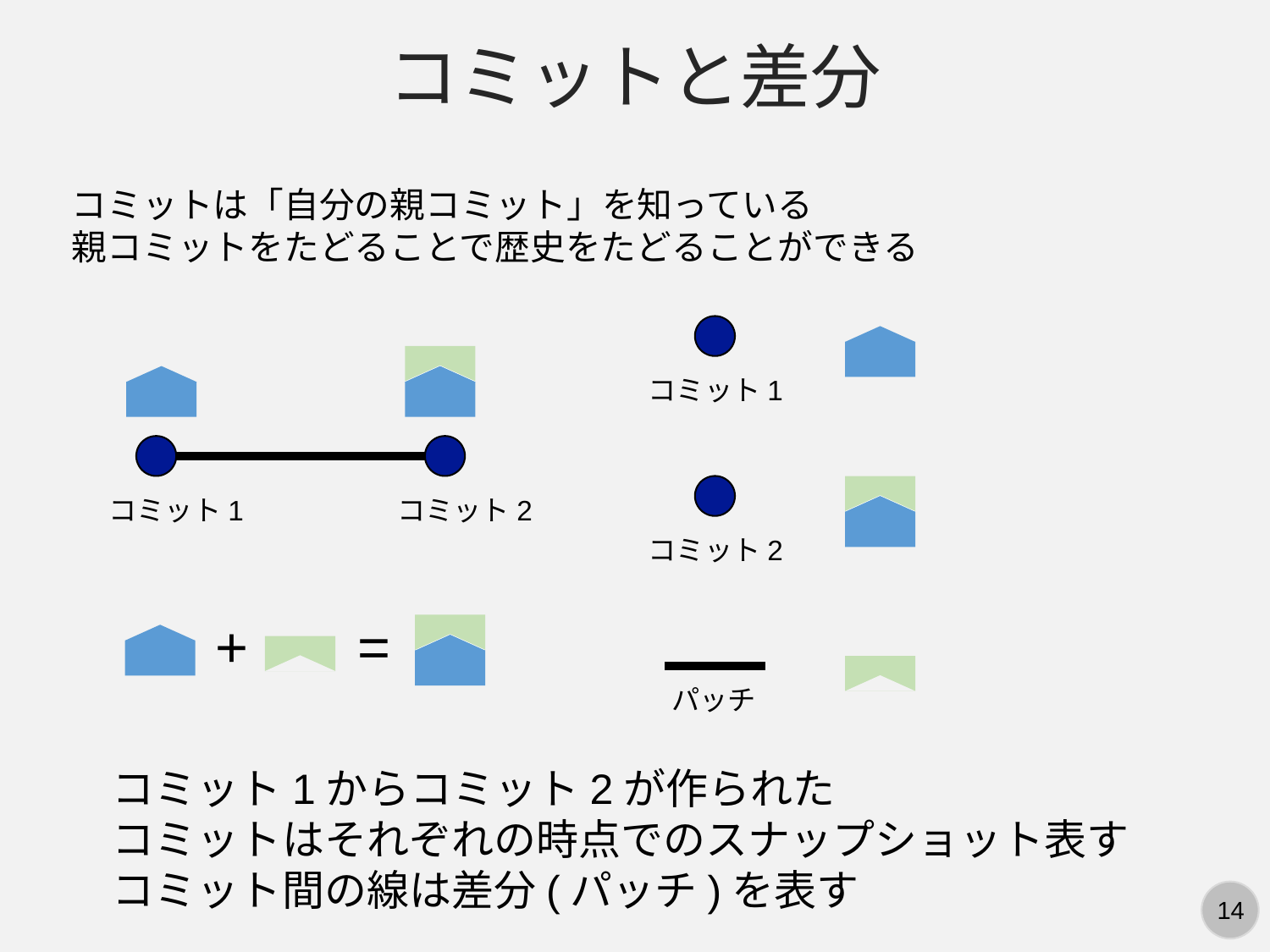

コミットと差分
コミットは「自分の親コミット」を知っている
親コミットをたどることで歴史をたどることができる

コミット1

コミット1
コミット2

コミット2
+
=

パッチ
コミット1からコミット2が作られた
コミットはそれぞれの時点でのスナップショット表す
コミット間の線は差分(パッチ)を表す